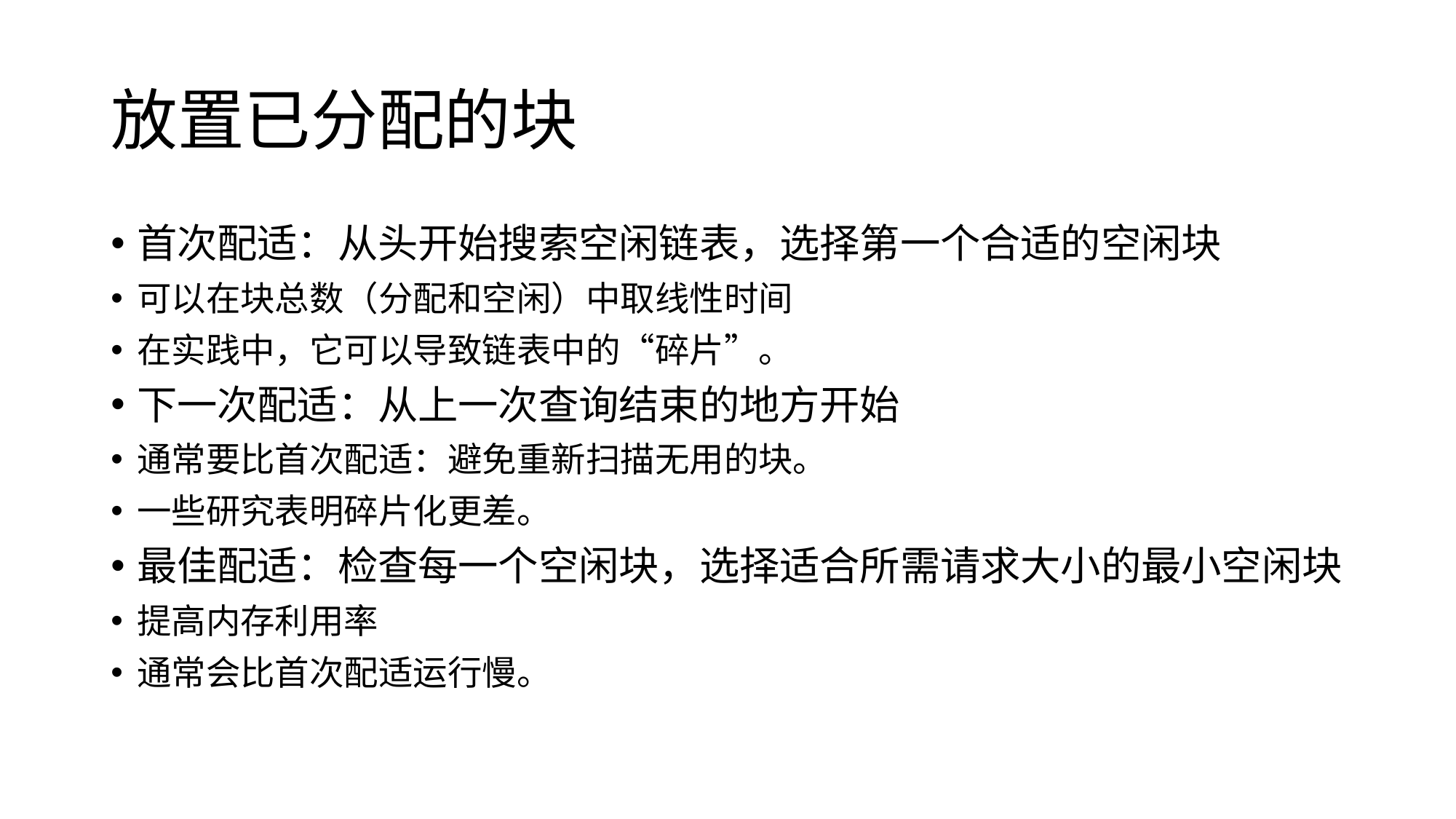

# 放置已分配的块
首次配适：从头开始搜索空闲链表，选择第一个合适的空闲块
可以在块总数（分配和空闲）中取线性时间
在实践中，它可以导致链表中的“碎片”。
下一次配适：从上一次查询结束的地方开始
通常要比首次配适：避免重新扫描无用的块。
一些研究表明碎片化更差。
最佳配适：检查每一个空闲块，选择适合所需请求大小的最小空闲块
提高内存利用率
通常会比首次配适运行慢。